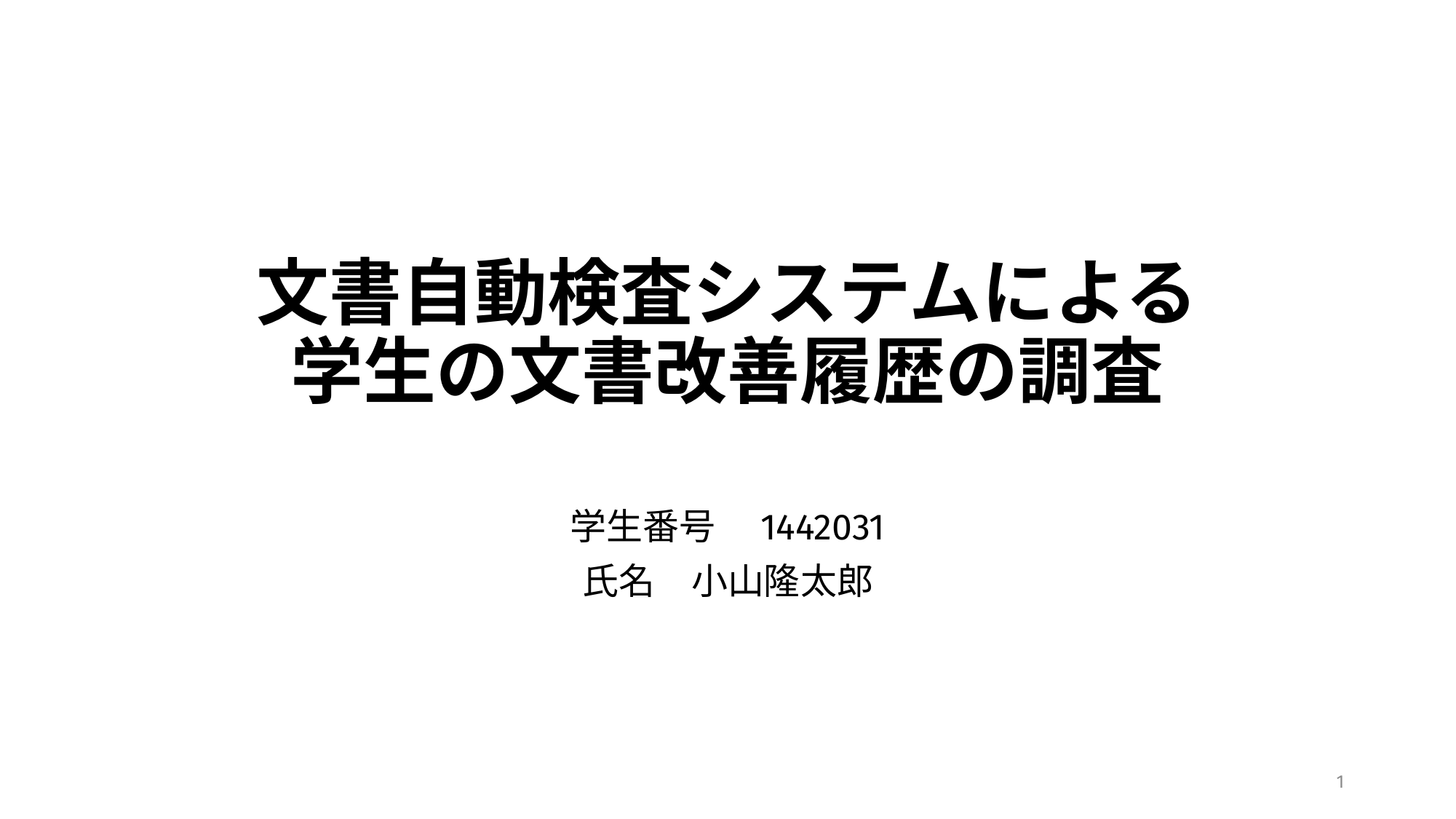

# 文書自動検査システムによる 学生の文書改善履歴の調査
学生番号　1442031
氏名　小山隆太郎
1